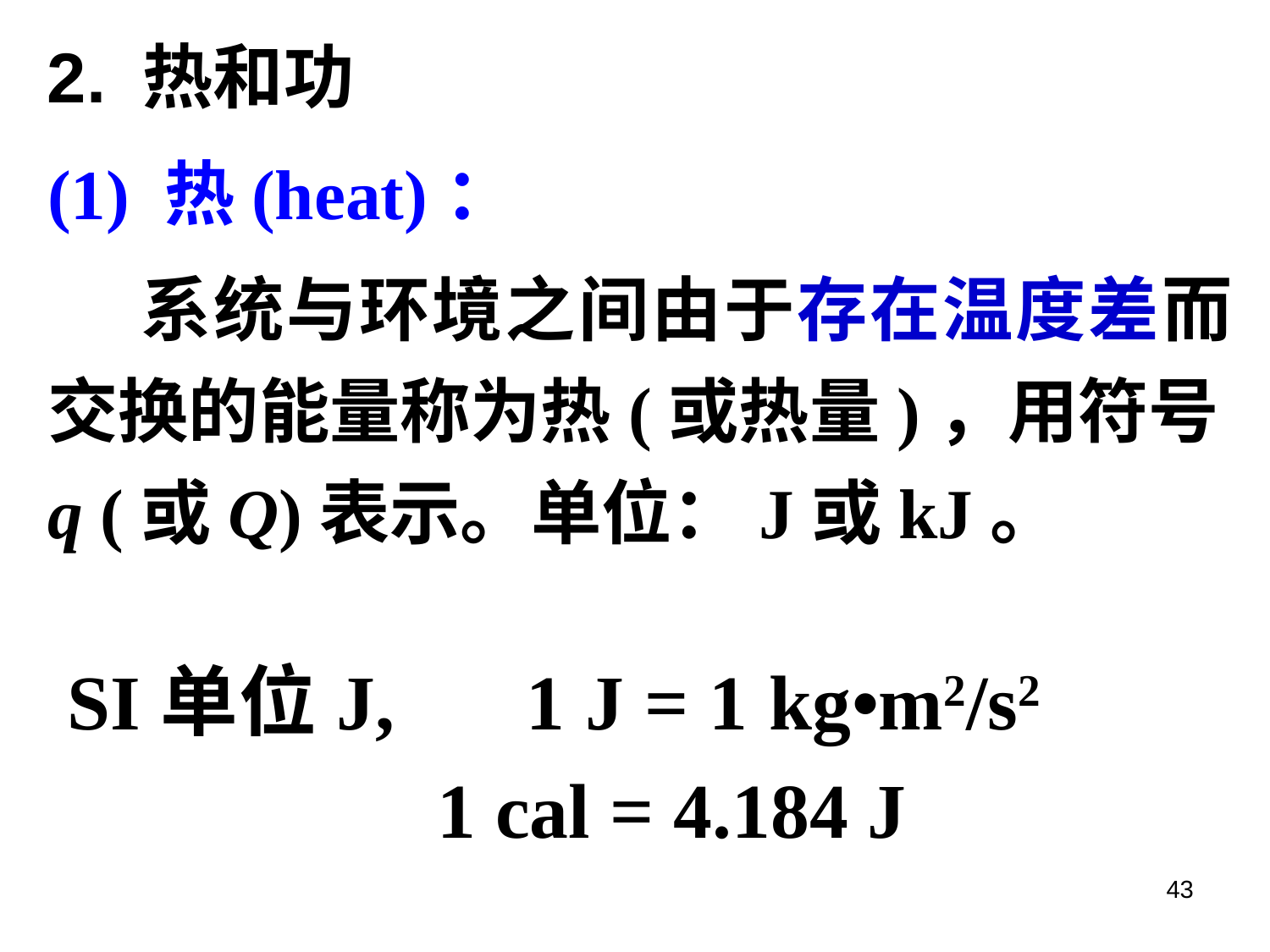

2. 热和功
(1) 热(heat)：
    系统与环境之间由于存在温度差而交换的能量称为热(或热量)，用符号q (或Q)表示。单位：J或kJ。
SI单位J,       1 J = 1 kg•m2/s2
                   1 cal = 4.184 J
43